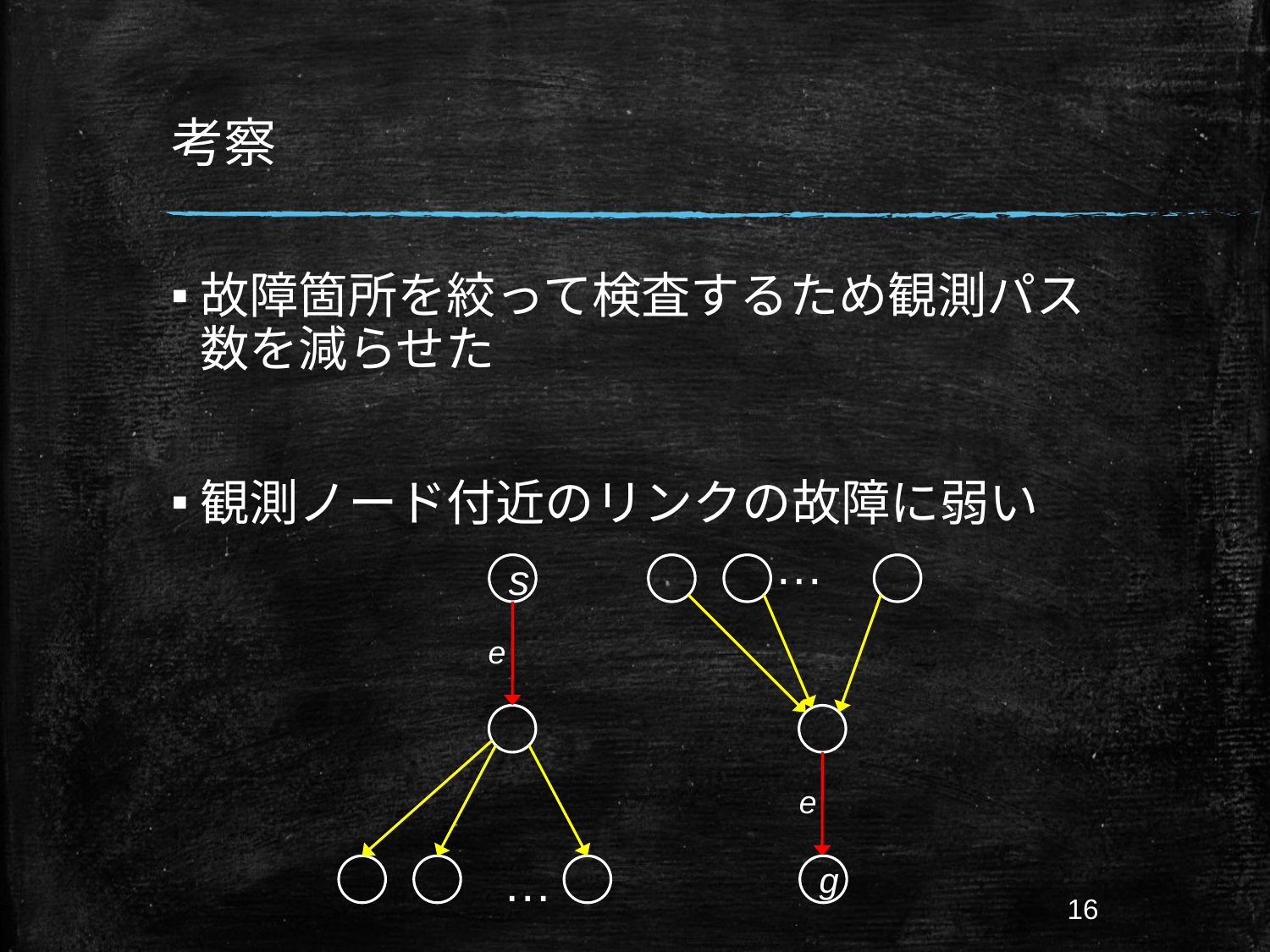

# 考察
故障箇所を絞って検査するため観測パス数を減らせた

観測ノード付近のリンクの故障に弱い

s
e

…

…

e
g
16